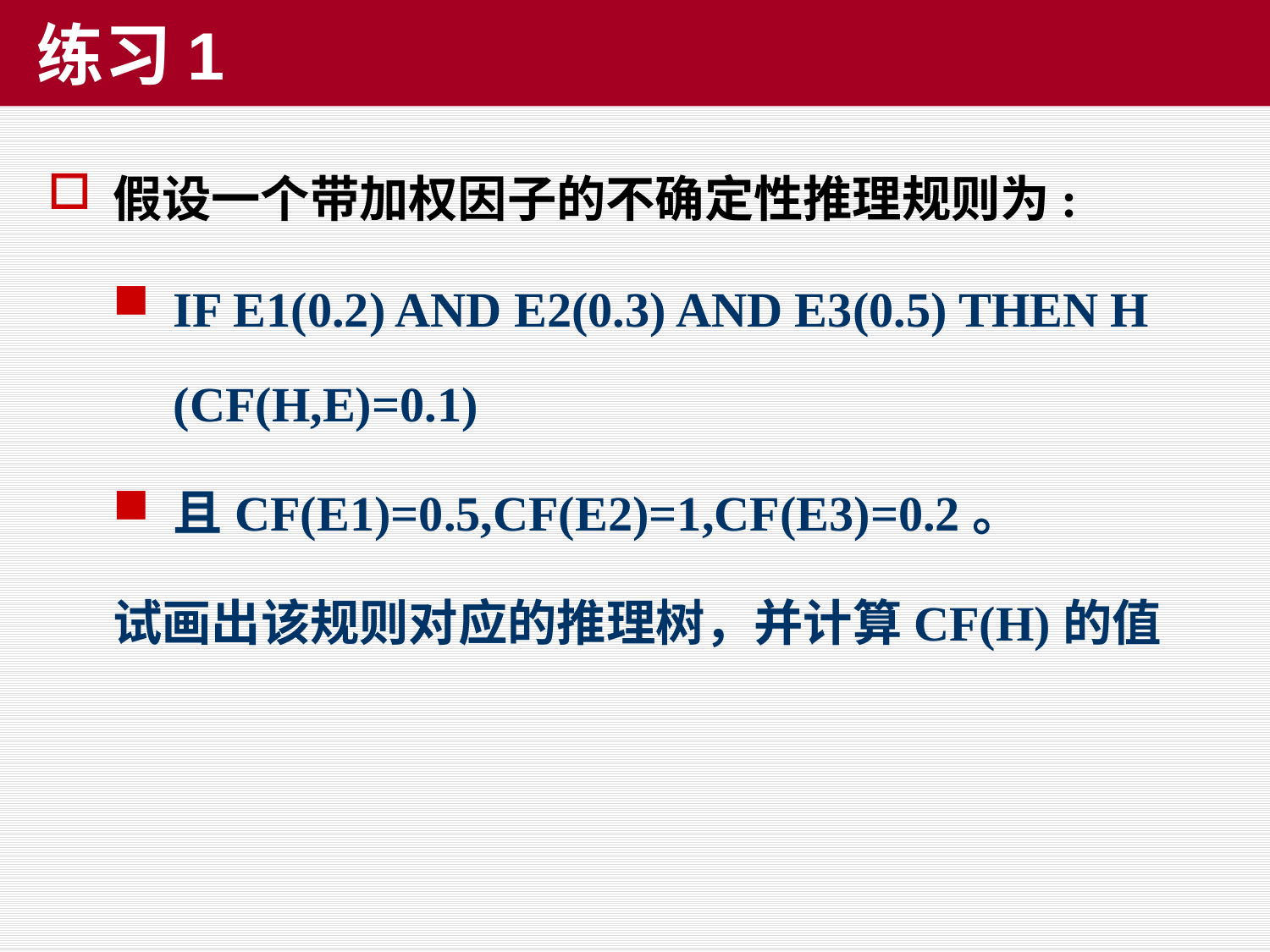

# 练习1
假设一个带加权因子的不确定性推理规则为:
IF E1(0.2) AND E2(0.3) AND E3(0.5) THEN H (CF(H,E)=0.1)
且CF(E1)=0.5,CF(E2)=1,CF(E3)=0.2。
试画出该规则对应的推理树，并计算CF(H)的值